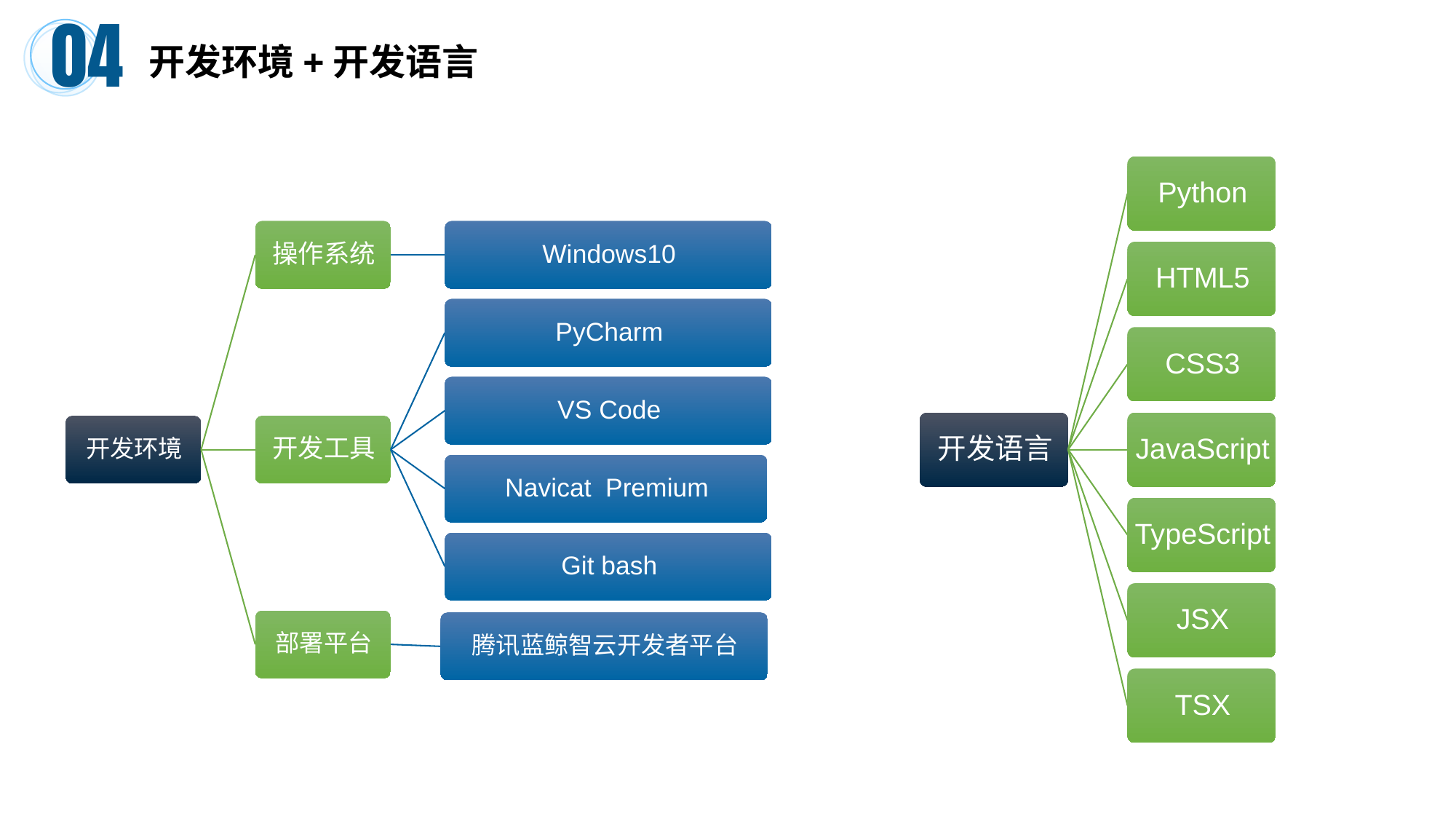

04

开发环境+开发语言
开发环境

操作系统

Windows10

开发工具

PyCharm

VS Code

Navicat  Premium

Git bash

部署平台

腾讯蓝鲸智云开发者平台
开发语言

Python

HTML5

CSS3

JavaScript

TypeScript

JSX

TSX